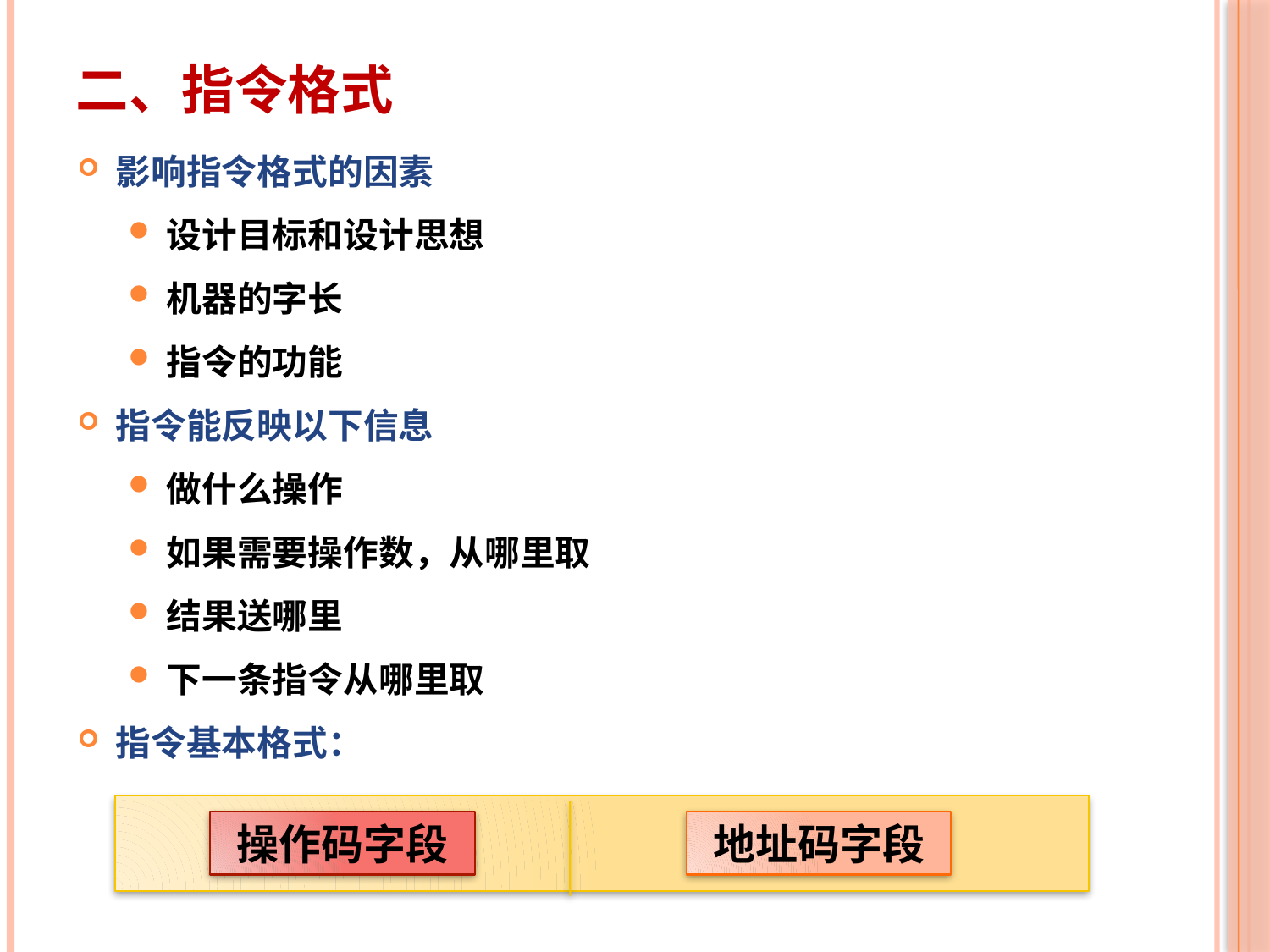

# 二、指令格式
4
影响指令格式的因素
设计目标和设计思想
机器的字长
指令的功能
指令能反映以下信息
做什么操作
如果需要操作数，从哪里取
结果送哪里
下一条指令从哪里取
指令基本格式：

操作码字段
地址码字段